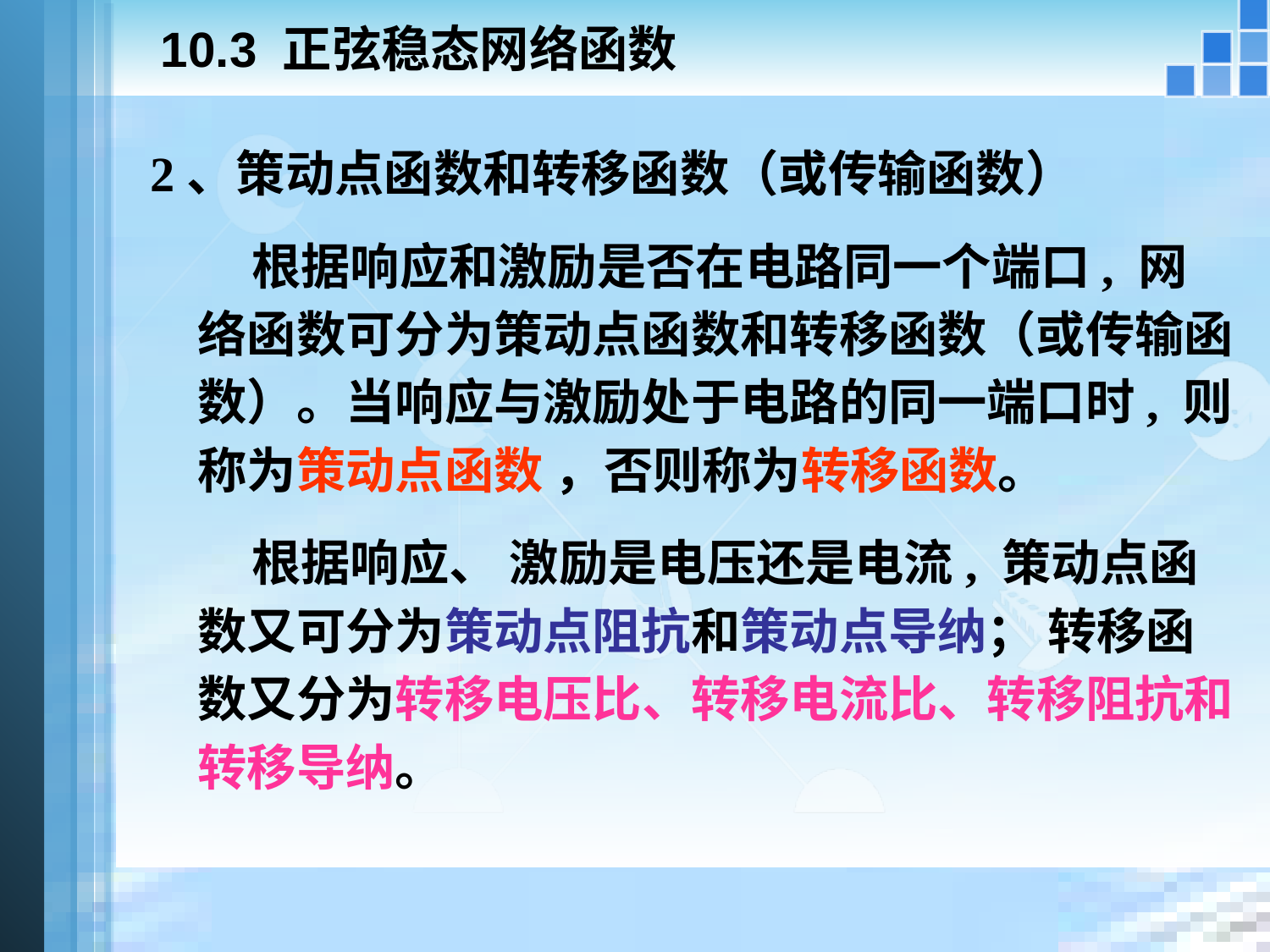

# 10.3 正弦稳态网络函数
2、策动点函数和转移函数（或传输函数）
        根据响应和激励是否在电路同一个端口, 网络函数可分为策动点函数和转移函数（或传输函数）。当响应与激励处于电路的同一端口时, 则称为策动点函数 ，否则称为转移函数。
        根据响应、 激励是电压还是电流, 策动点函数又可分为策动点阻抗和策动点导纳； 转移函数又分为转移电压比、转移电流比、转移阻抗和转移导纳。